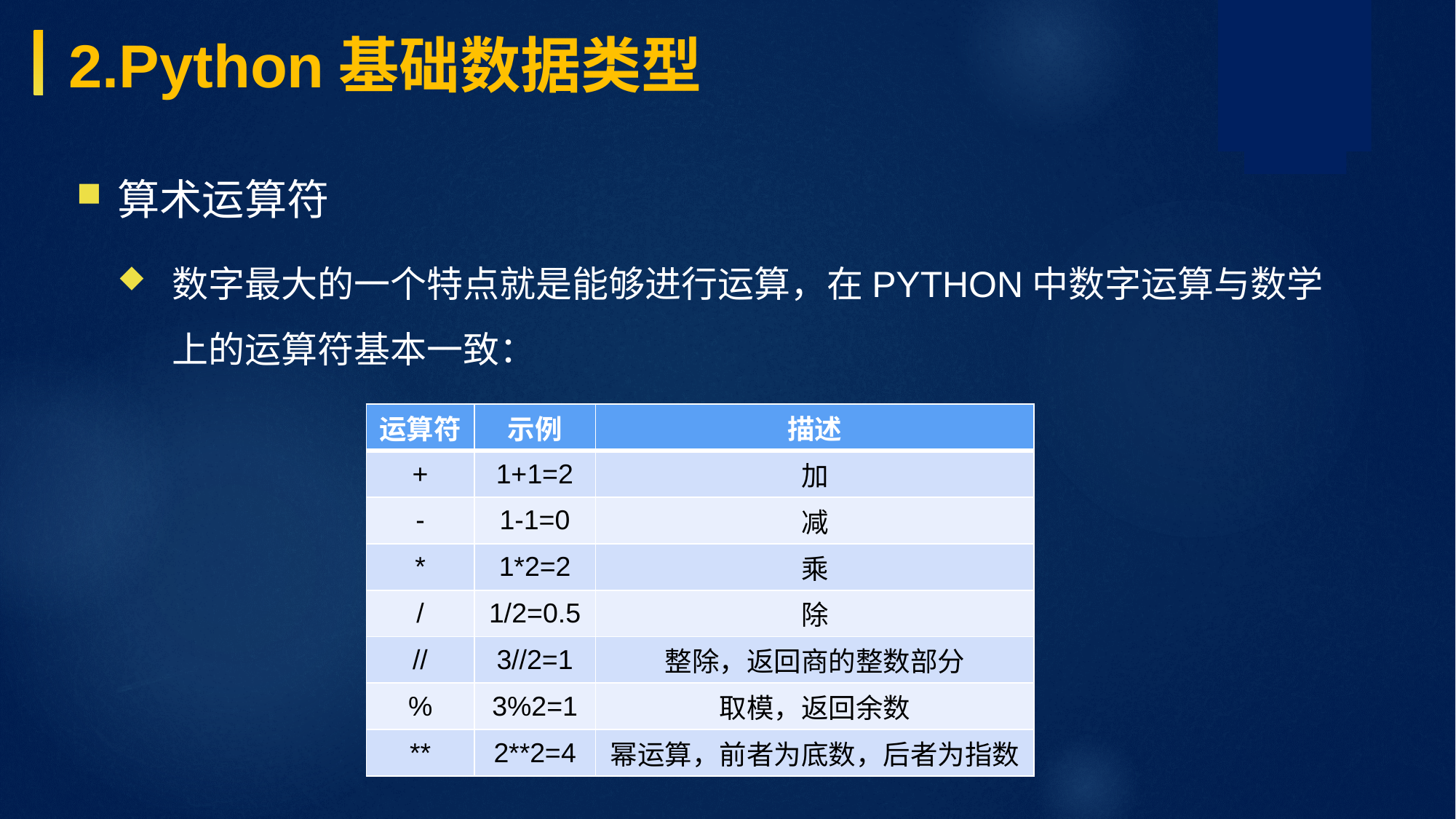

2.Python基础数据类型
算术运算符
数字最大的一个特点就是能够进行运算，在Python中数字运算与数学上的运算符基本一致：
| 运算符 | 示例 | 描述 |
| --- | --- | --- |
| + | 1+1=2 | 加 |
| - | 1-1=0 | 减 |
| \* | 1\*2=2 | 乘 |
| / | 1/2=0.5 | 除 |
| // | 3//2=1 | 整除，返回商的整数部分 |
| % | 3%2=1 | 取模，返回余数 |
| \*\* | 2\*\*2=4 | 幂运算，前者为底数，后者为指数 |